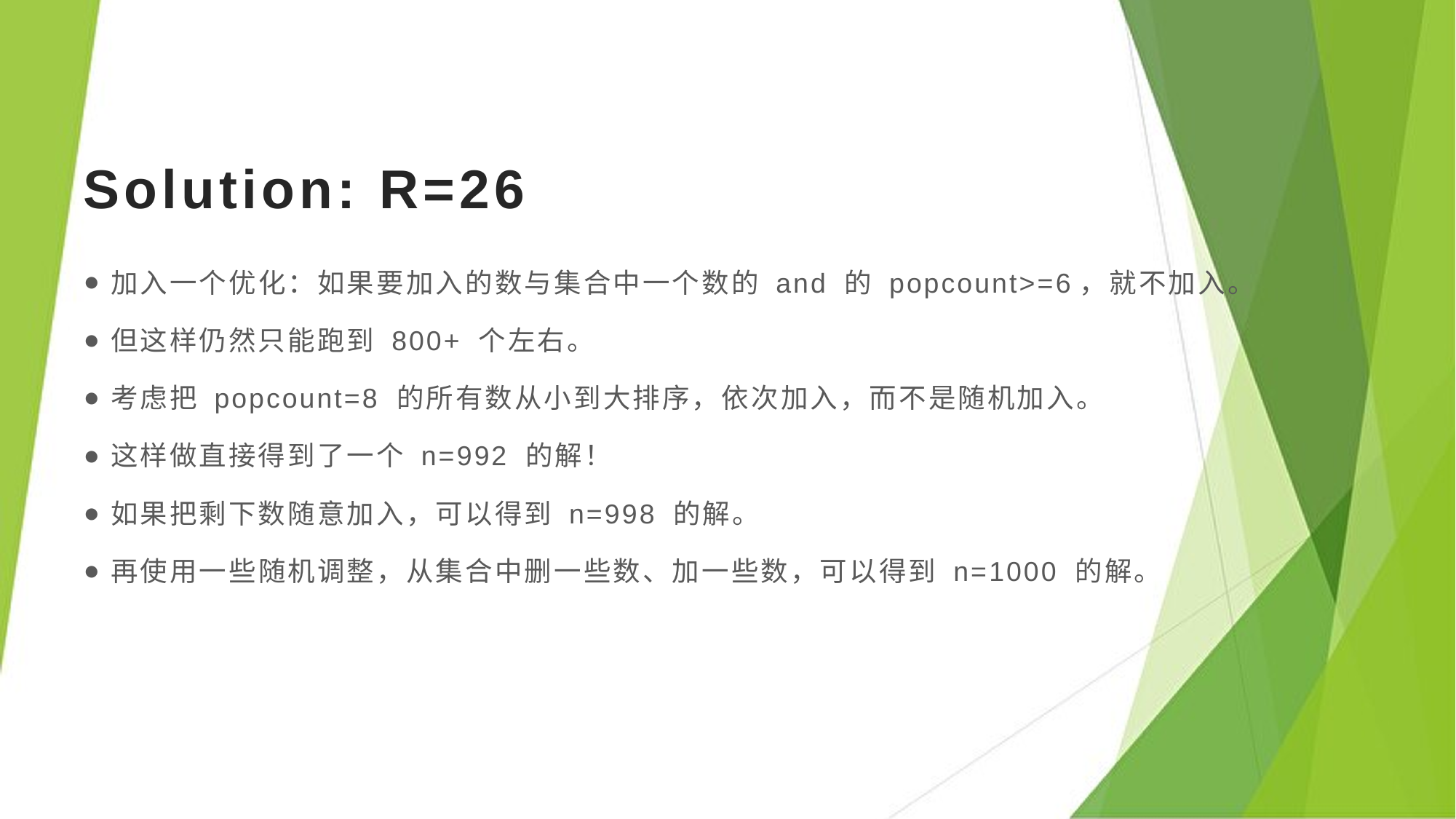

# Solution: R=26
加入一个优化：如果要加入的数与集合中一个数的 and 的 popcount>=6，就不加入。
但这样仍然只能跑到 800+ 个左右。
考虑把 popcount=8 的所有数从小到大排序，依次加入，而不是随机加入。
这样做直接得到了一个 n=992 的解！
如果把剩下数随意加入，可以得到 n=998 的解。
再使用一些随机调整，从集合中删一些数、加一些数，可以得到 n=1000 的解。